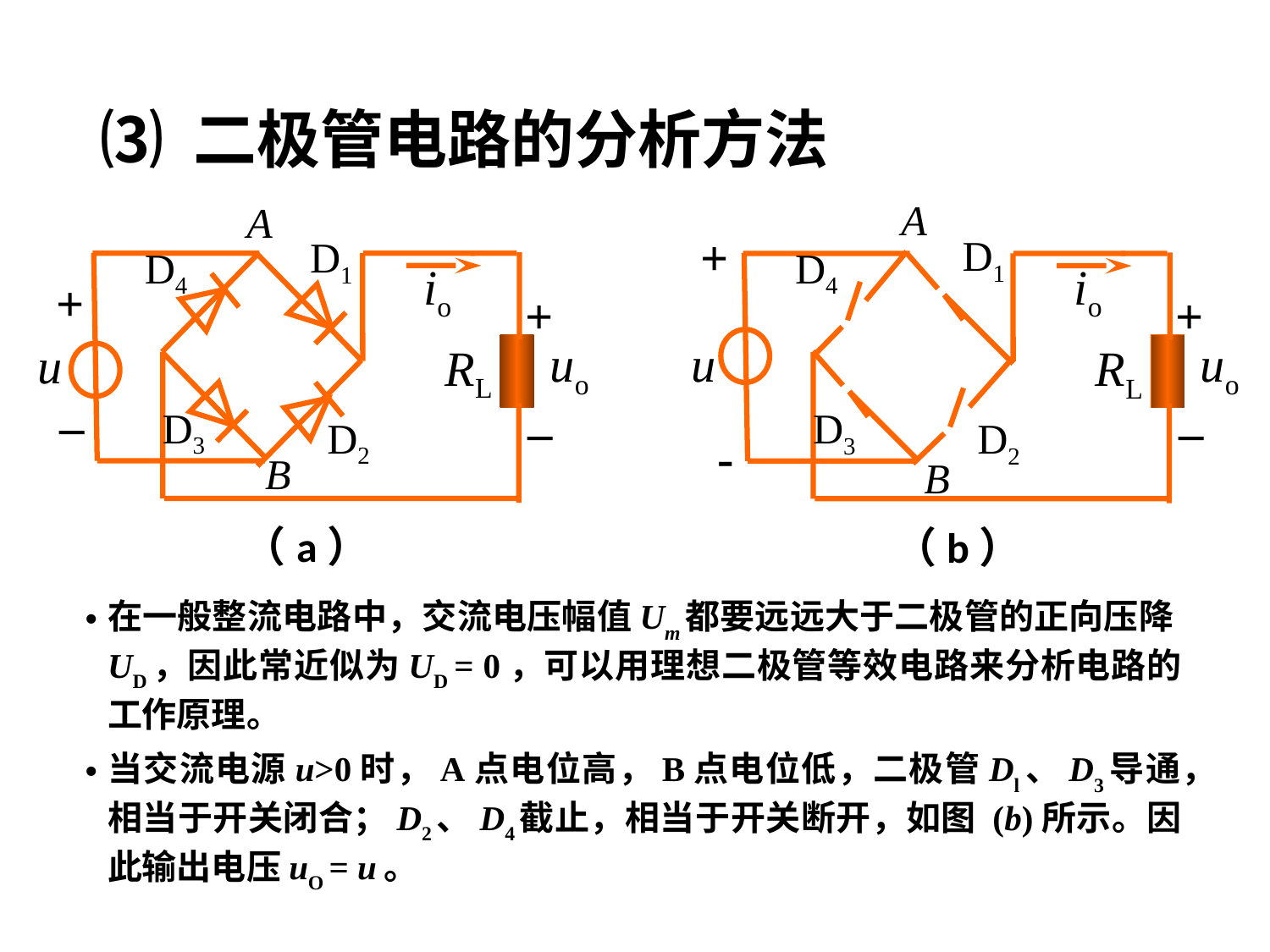

# ⑶ 二极管电路的分析方法
A
+
 D1
D4

io

+
uo
RL

_
D3

D2
-
B

（b）
u
A
 D1
D4

io

+

+

u
uo
RL

_
_

D3

D2
B

（a）

在一般整流电路中，交流电压幅值Um都要远远大于二极管的正向压降UD，因此常近似为UD = 0，可以用理想二极管等效电路来分析电路的工作原理。
当交流电源u>0时，A点电位高，B点电位低，二极管Dl、D3导通，相当于开关闭合；D2、D4截止，相当于开关断开，如图 (b)所示。因此输出电压uO = u。